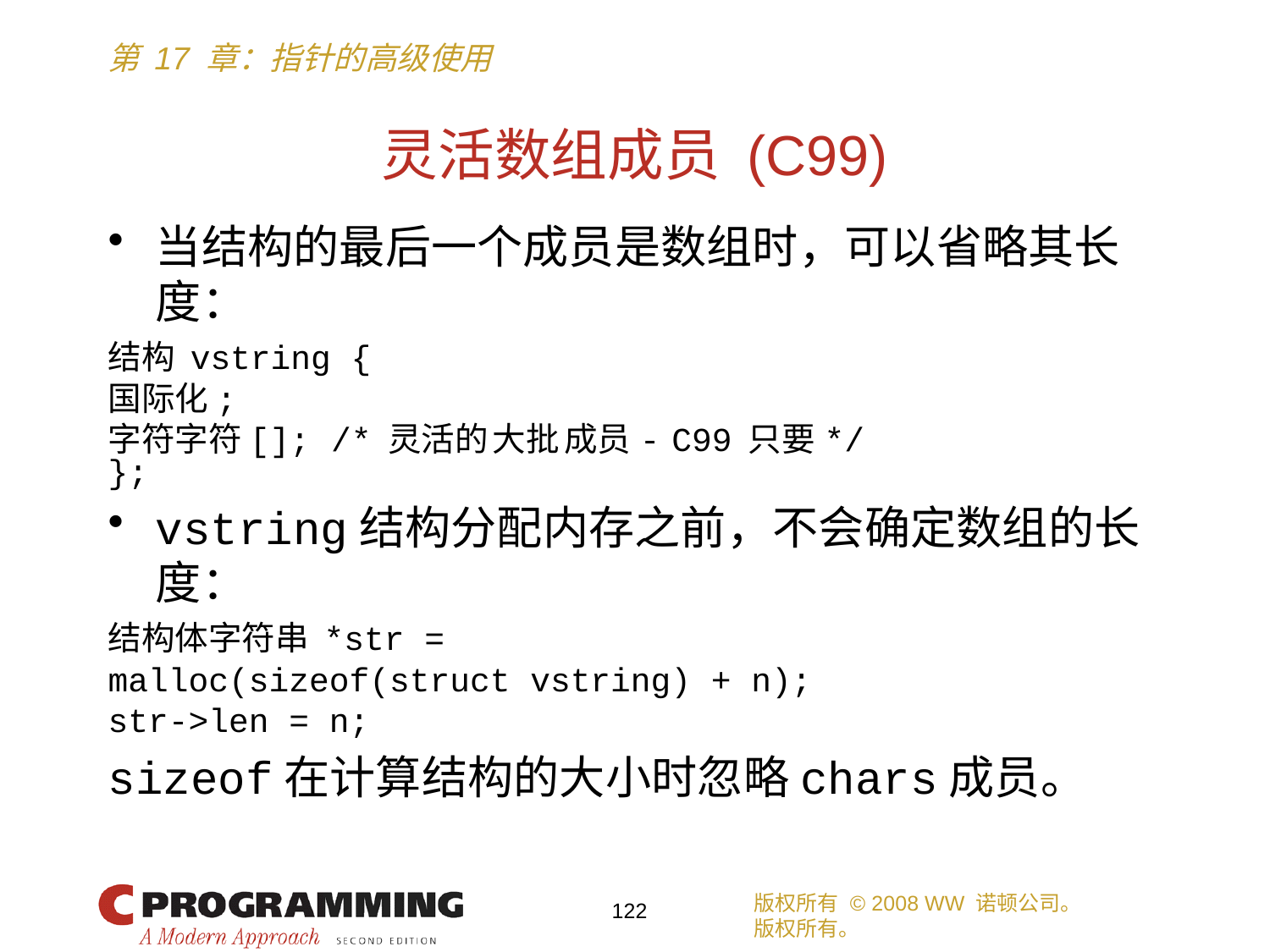

# 灵活数组成员 (C99)
当结构的最后一个成员是数组时，可以省略其长度：
结构 vstring {
国际化;
字符字符[];  /* 灵活的 大批 成员 - C99 只要 */
};
vstring结构分配内存之前，不会确定数组的长度：
结构体字符串 *str =
malloc(sizeof(struct vstring) + n);
str->len = n;
sizeof在计算结构的大小时忽略chars成员。

版权所有 © 2008 WW 诺顿公司。
版权所有。
122